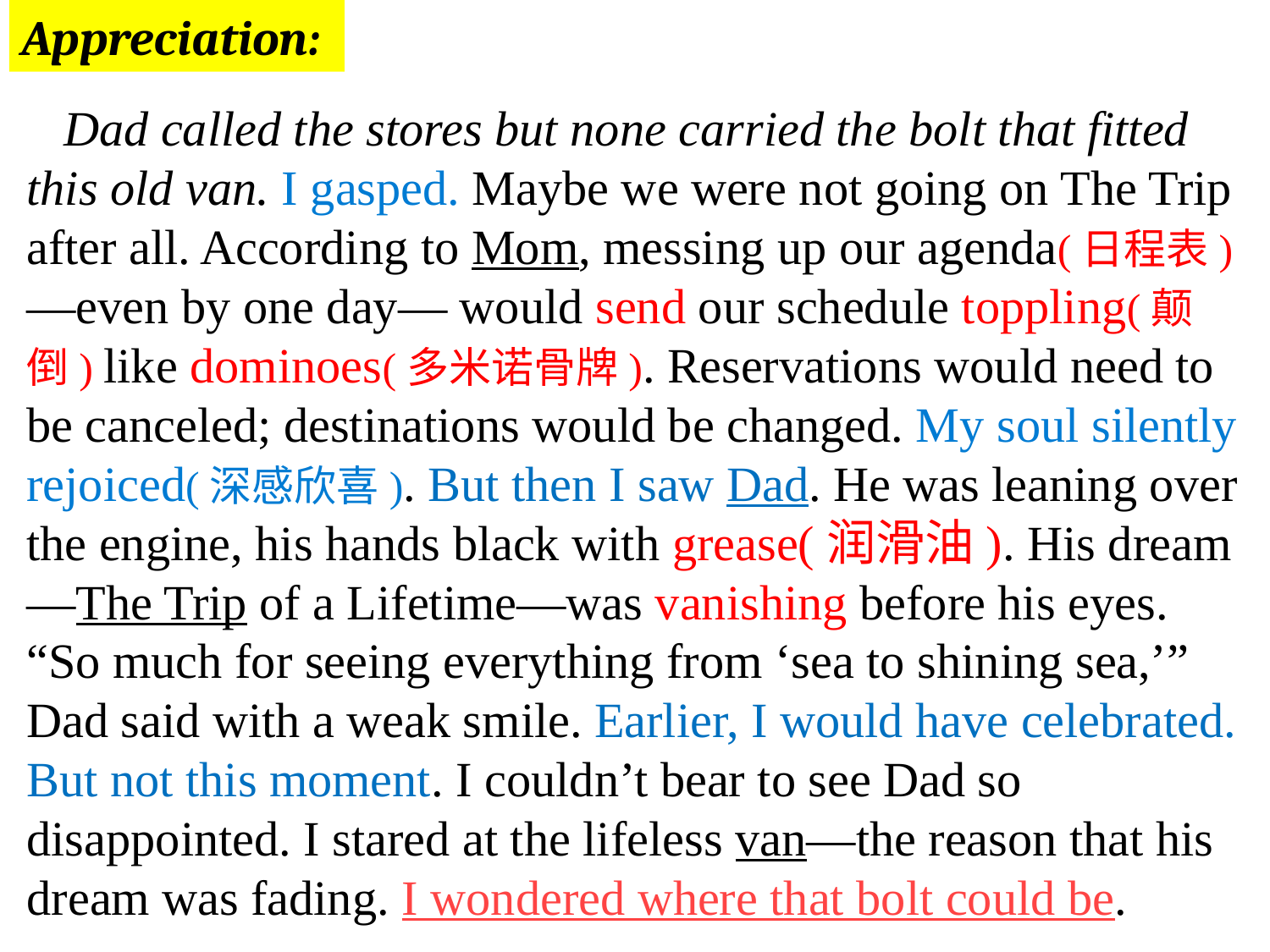

Appreciation:
Dad called the stores but none carried the bolt that fitted this old van. I gasped. Maybe we were not going on The Trip after all. According to Mom, messing up our agenda(日程表)—even by one day— would send our schedule toppling(颠倒) like dominoes(多米诺骨牌). Reservations would need to be canceled; destinations would be changed. My soul silently rejoiced(深感欣喜). But then I saw Dad. He was leaning over the engine, his hands black with grease(润滑油). His dream—The Trip of a Lifetime—was vanishing before his eyes. “So much for seeing everything from ‘sea to shining sea,’” Dad said with a weak smile. Earlier, I would have celebrated. But not this moment. I couldn’t bear to see Dad so disappointed. I stared at the lifeless van—the reason that his dream was fading. I wondered where that bolt could be.